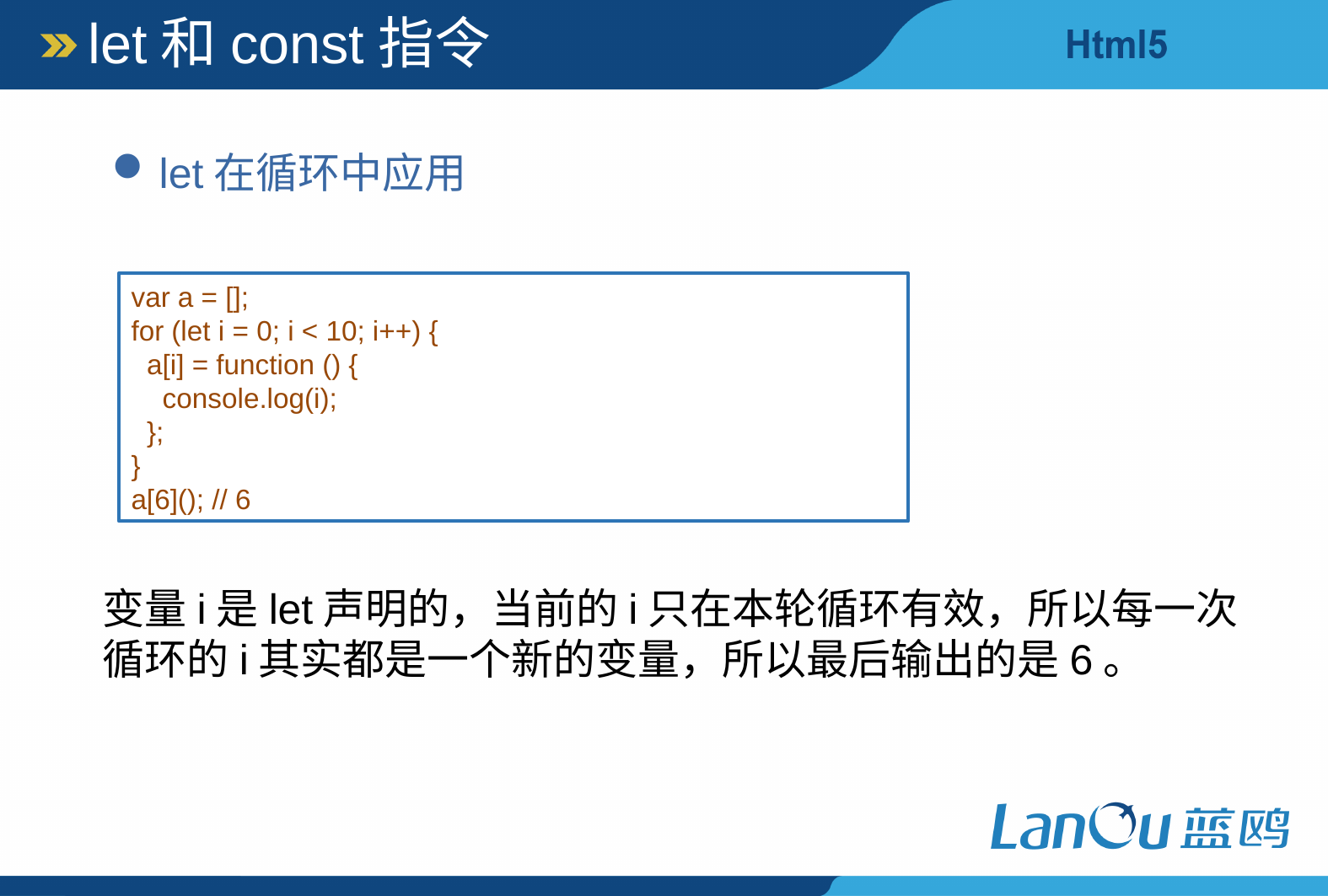

let和const指令
let在循环中应用
var a = [];
for (let i = 0; i < 10; i++) {
  a[i] = function () {
    console.log(i);
  };
}
a[6](); // 6
变量i是let声明的，当前的i只在本轮循环有效，所以每一次循环的i其实都是一个新的变量，所以最后输出的是6。